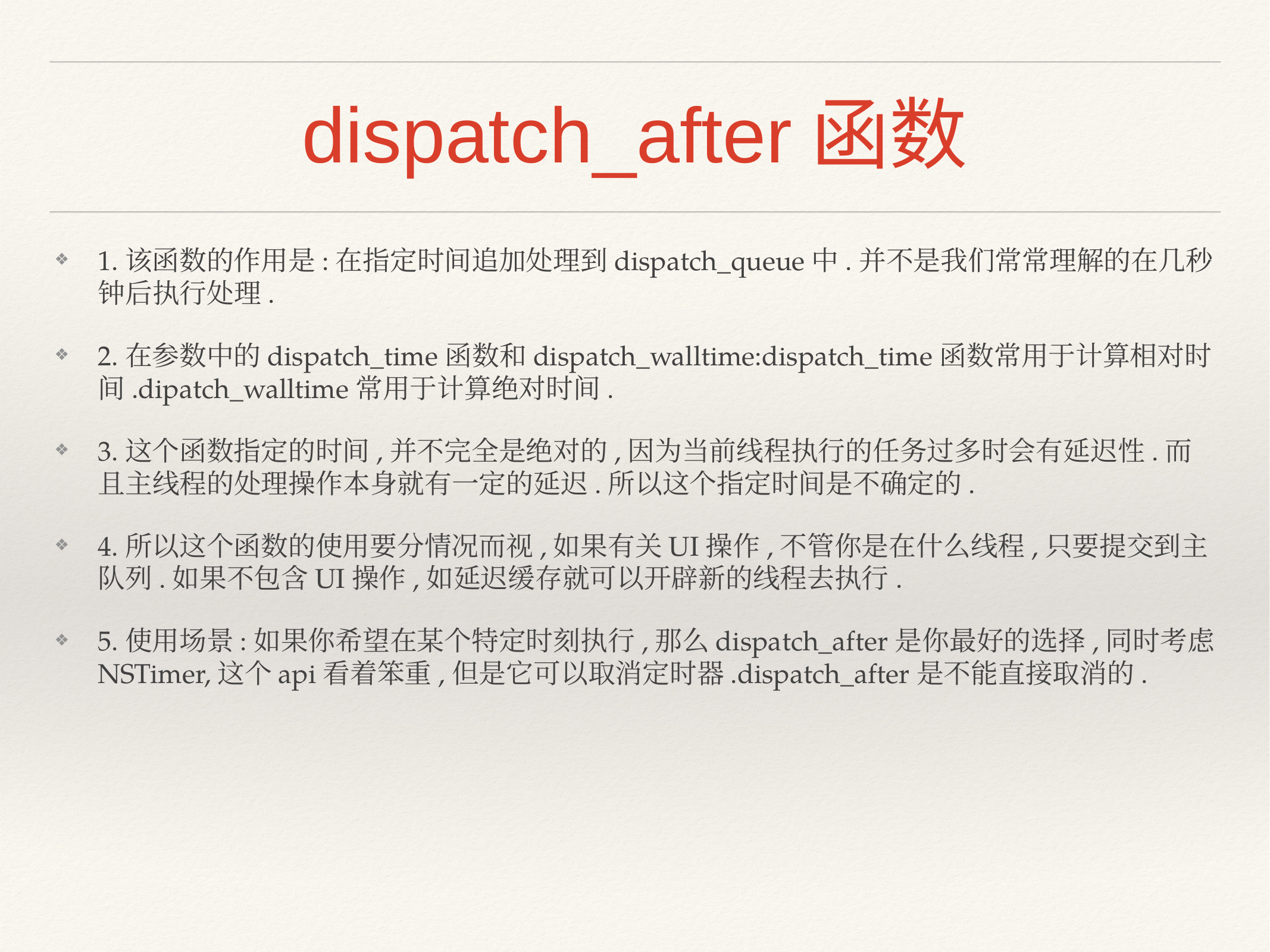

# dispatch_after函数
1.该函数的作用是:在指定时间追加处理到dispatch_queue中.并不是我们常常理解的在几秒钟后执行处理.
2.在参数中的dispatch_time函数和dispatch_walltime:dispatch_time函数常用于计算相对时间.dipatch_walltime常用于计算绝对时间.
3.这个函数指定的时间,并不完全是绝对的,因为当前线程执行的任务过多时会有延迟性.而且主线程的处理操作本身就有一定的延迟.所以这个指定时间是不确定的.
4.所以这个函数的使用要分情况而视,如果有关UI操作,不管你是在什么线程,只要提交到主队列.如果不包含UI操作,如延迟缓存就可以开辟新的线程去执行.
5.使用场景:如果你希望在某个特定时刻执行,那么dispatch_after是你最好的选择,同时考虑NSTimer,这个api看着笨重,但是它可以取消定时器.dispatch_after是不能直接取消的.